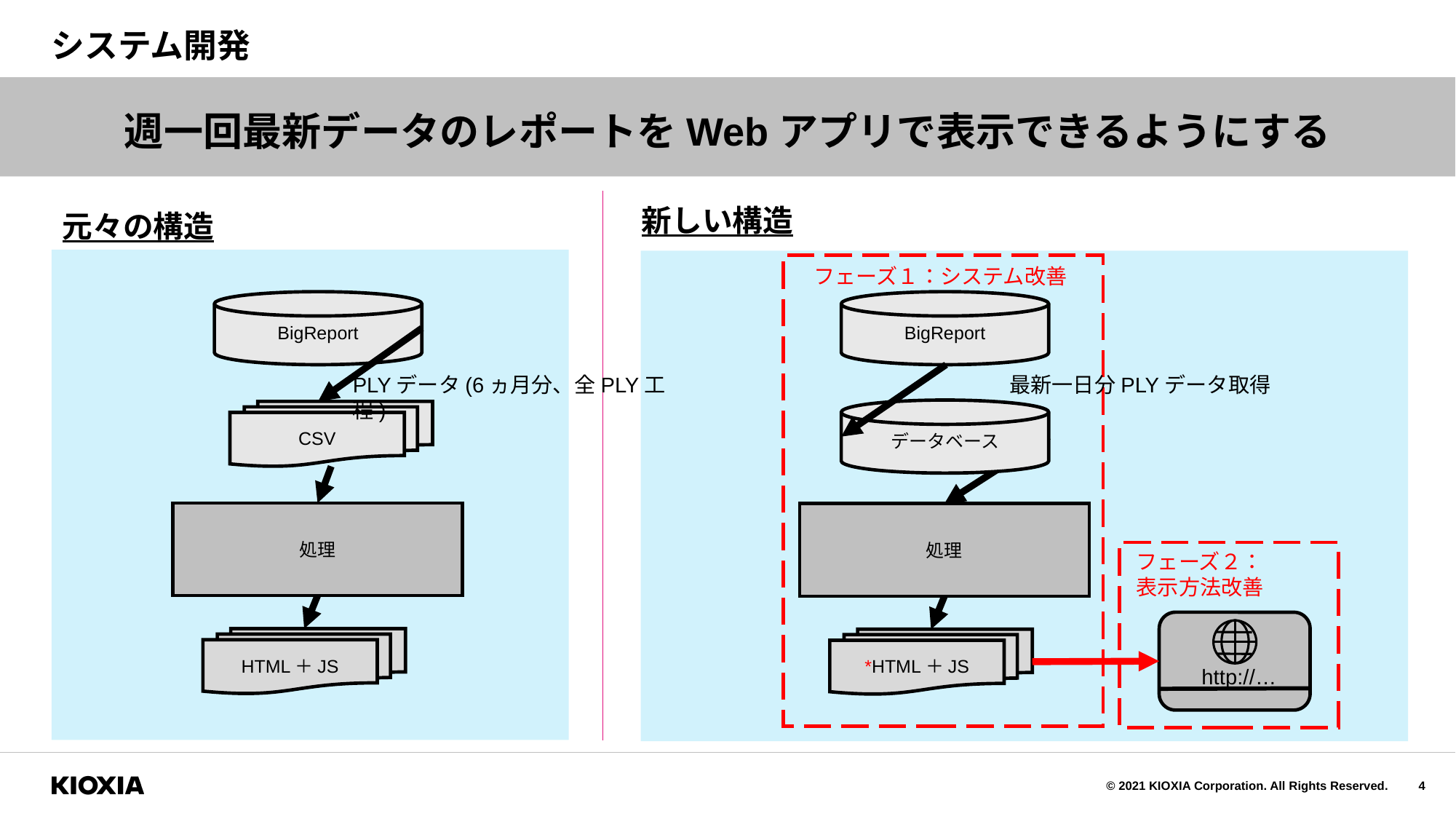

# システム開発
週一回最新データのレポートをWebアプリで表示できるようにする
新しい構造

フェーズ１：システム改善
BigReport
最新一日分PLYデータ取得
データベース
処理

フェーズ２：
表示方法改善

*HTML＋JS
http://…
元々の構造

BigReport
CSV
処理
HTML＋JS
PLYデータ(6ヵ月分、全PLY工程)